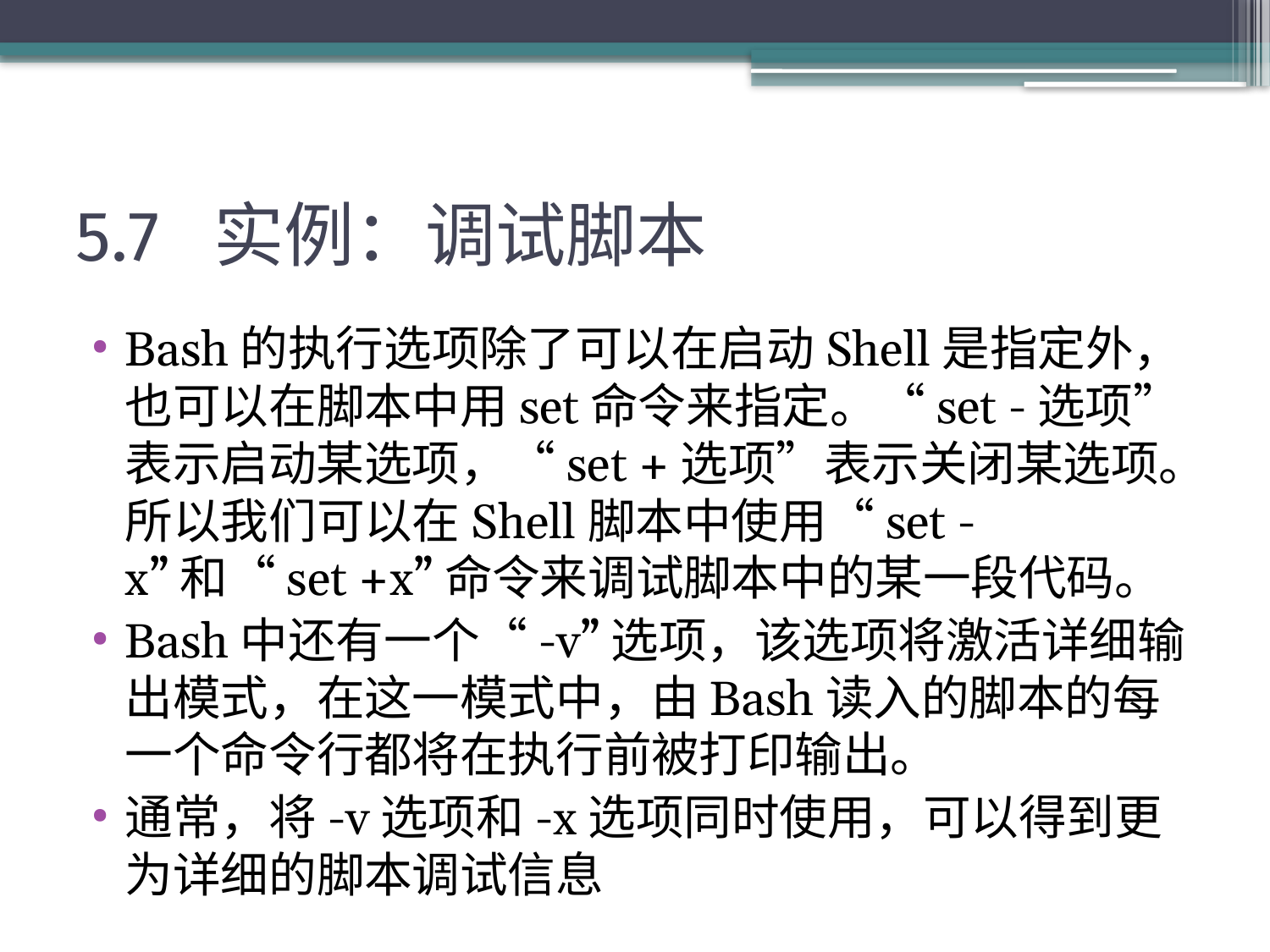

# 5.7  实例：调试脚本
Bash的执行选项除了可以在启动Shell是指定外，也可以在脚本中用set命令来指定。“set -选项”表示启动某选项，“set +选项”表示关闭某选项。所以我们可以在Shell脚本中使用“set -x”和“set +x”命令来调试脚本中的某一段代码。
Bash中还有一个“-v”选项，该选项将激活详细输出模式，在这一模式中，由Bash读入的脚本的每一个命令行都将在执行前被打印输出。
通常，将-v选项和-x选项同时使用，可以得到更为详细的脚本调试信息